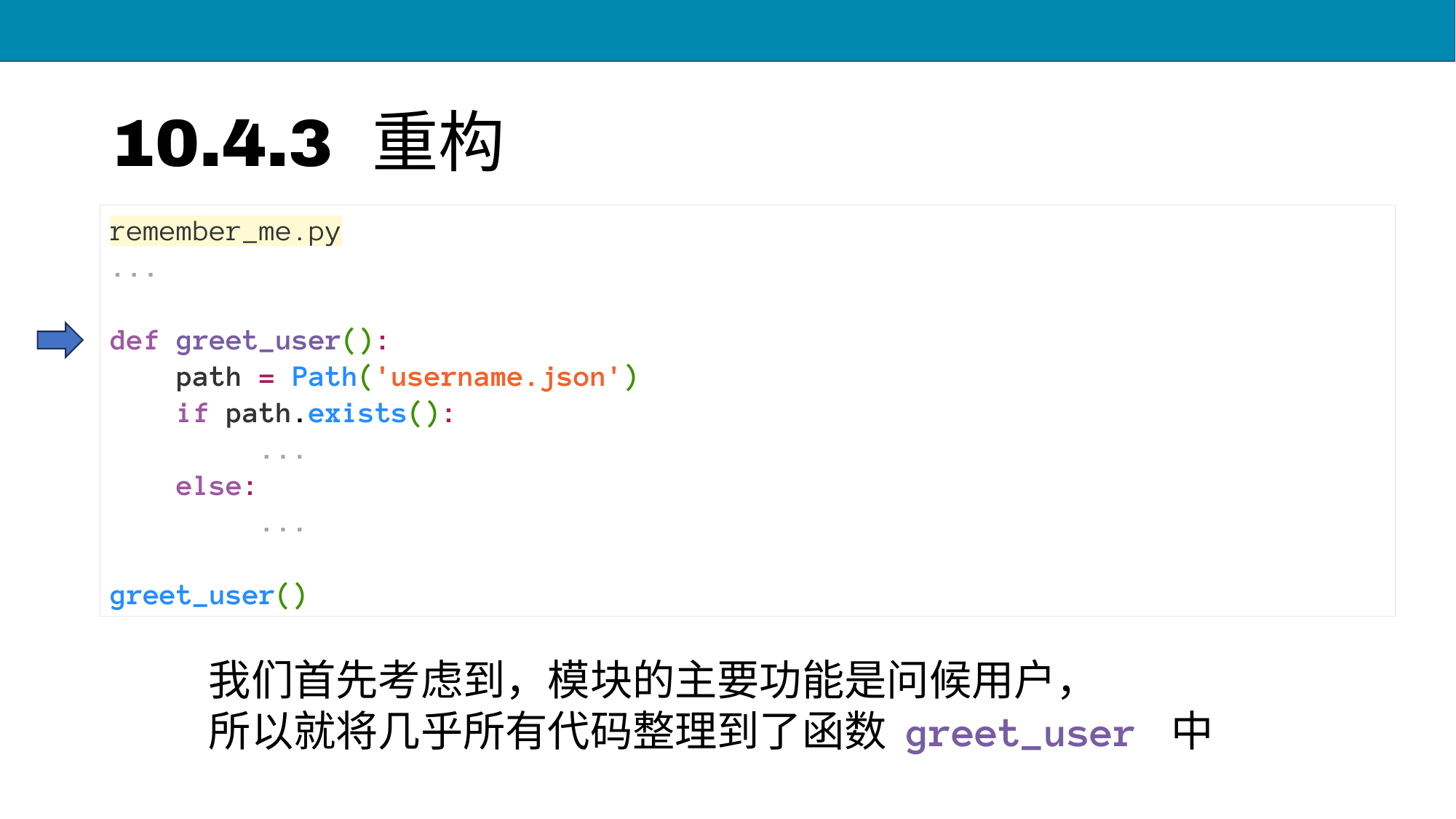

# 10.4.3 重构
remember_me.py
...
def greet_user():
    path = Path('username.json')
    if path.exists():
         ...
    else:
         ...
greet_user()

我们首先考虑到，模块的主要功能是问候用户，
所以就将几乎所有代码整理到了函数 greet_user 中